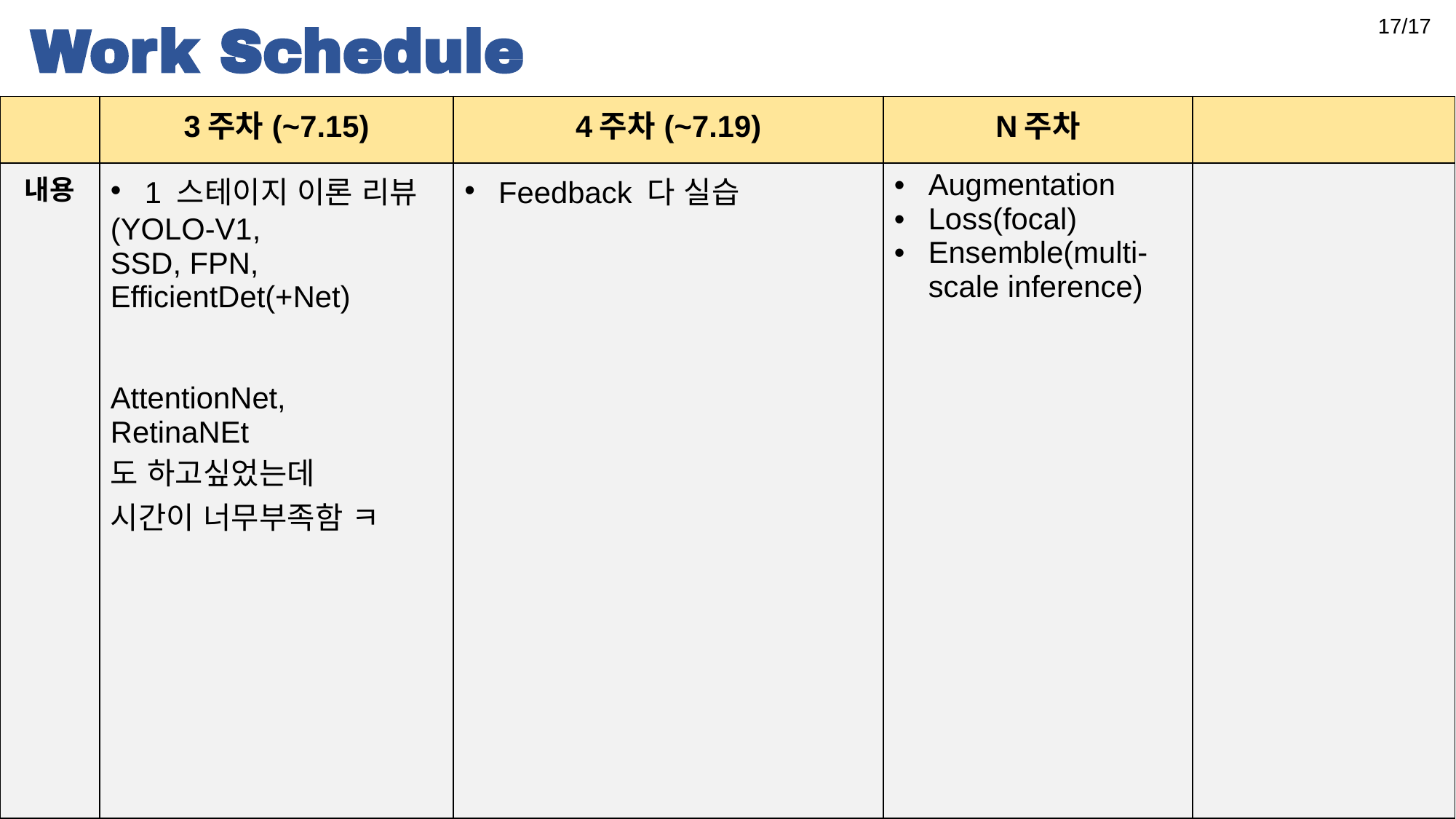

Work Schedule
17/17
|  | 3주차(~7.15) | 4주차(~7.19) | N주차 |  |
| --- | --- | --- | --- | --- |
| 내용 | 1 스테이지 이론 리뷰 (YOLO-V1, SSD, FPN, EfficientDet(+Net) AttentionNet, RetinaNEt 도 하고싶었는데 시간이 너무부족함 ㅋ | Feedback 다 실습 | Augmentation Loss(focal) Ensemble(multi-scale inference) |  |